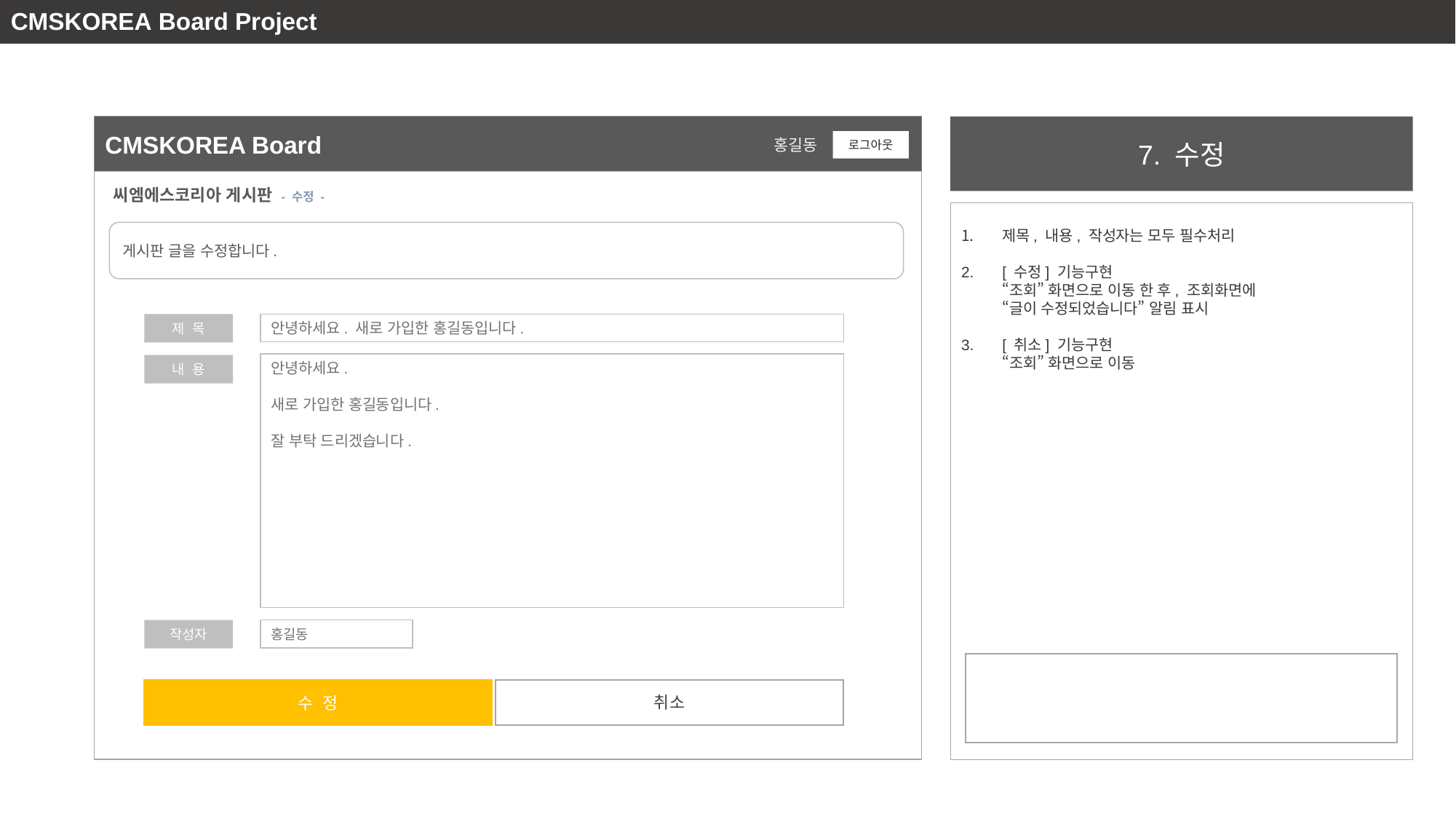

CMSKOREA Board Project

CMSKOREA Board
7. 수정
홍길동
로그아웃
씨엠에스코리아 게시판 - 수정 -

제목, 내용, 작성자는 모두 필수처리
[ 수정] 기능구현
“조회” 화면으로 이동 한 후, 조회화면에
“글이 수정되었습니다” 알림 표시
[ 취소] 기능구현
“조회” 화면으로 이동

게시판 글을 수정합니다.
제  목
안녕하세요. 새로 가입한 홍길동입니다.
안녕하세요.

새로 가입한 홍길동입니다.

잘 부탁 드리겠습니다.
내  용
작성자
홍길동

취소
수  정